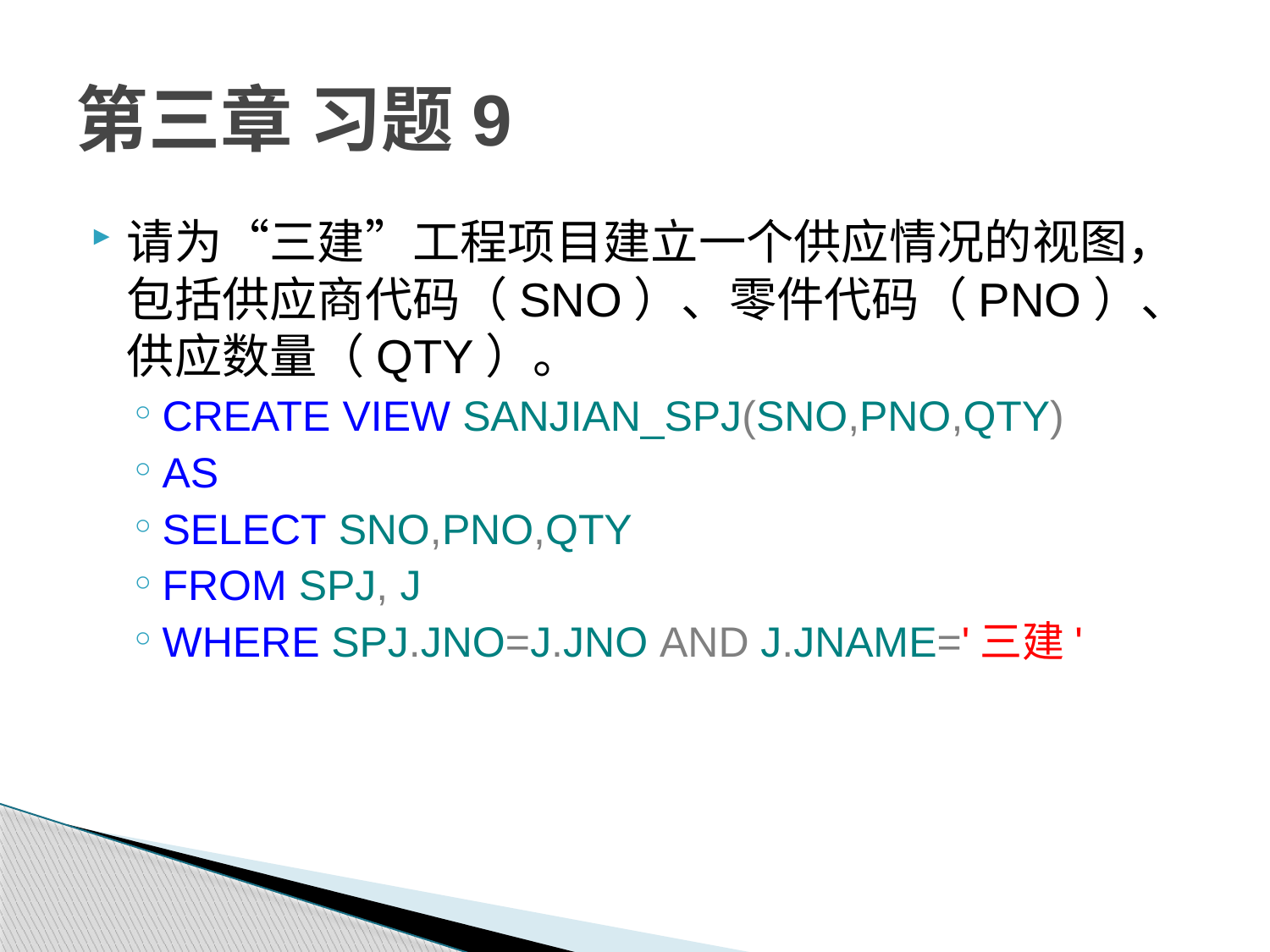

# 第三章 习题9
请为“三建”工程项目建立一个供应情况的视图，包括供应商代码（SNO）、零件代码（PNO）、供应数量（QTY）。
CREATE VIEW SANJIAN_SPJ(SNO,PNO,QTY)
AS
SELECT SNO,PNO,QTY
FROM SPJ, J
WHERE SPJ.JNO=J.JNO AND J.JNAME='三建'